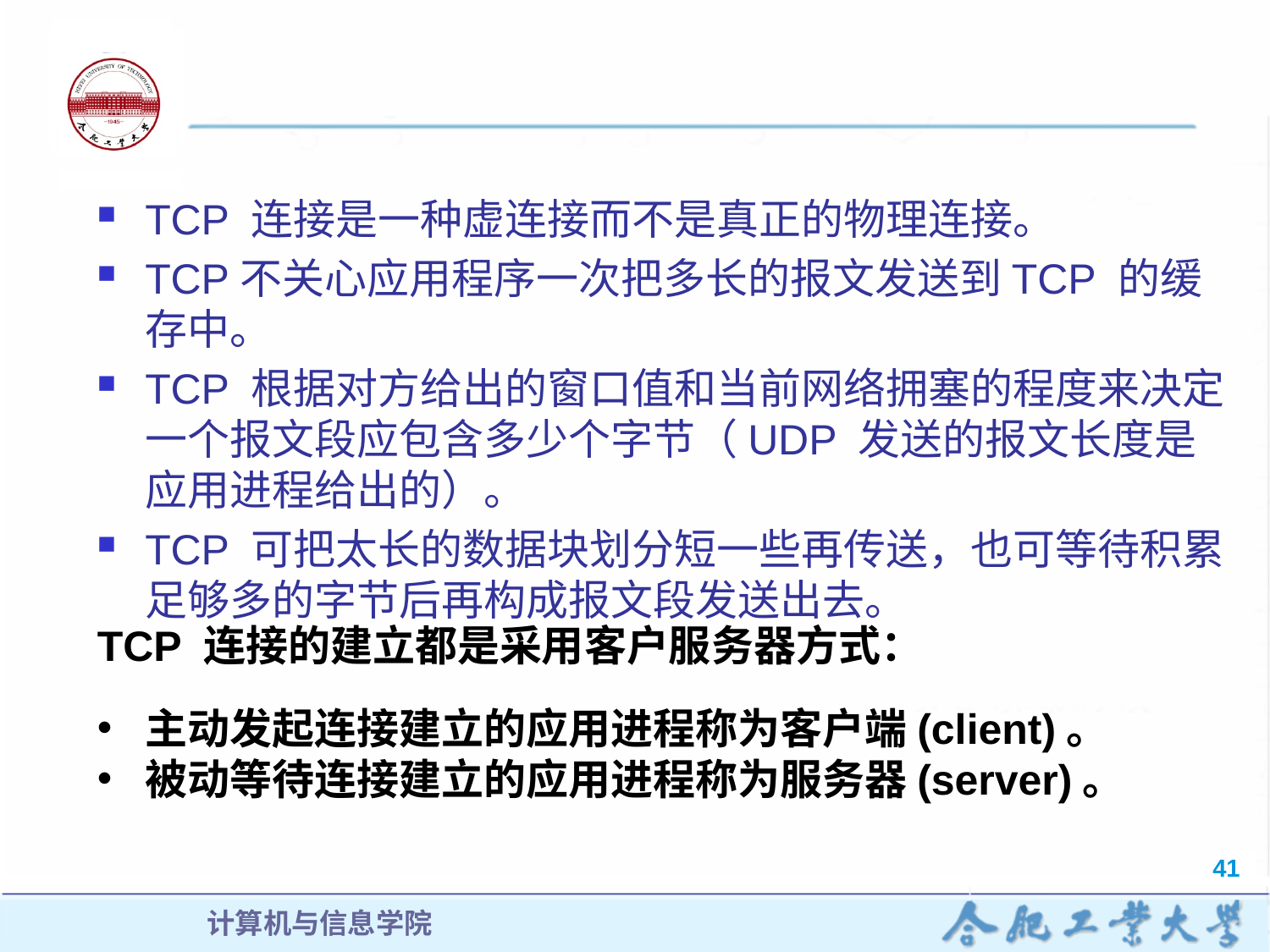

TCP 连接是一种虚连接而不是真正的物理连接。
TCP不关心应用程序一次把多长的报文发送到TCP 的缓存中。
TCP 根据对方给出的窗口值和当前网络拥塞的程度来决定一个报文段应包含多少个字节（UDP 发送的报文长度是应用进程给出的）。
TCP 可把太长的数据块划分短一些再传送，也可等待积累足够多的字节后再构成报文段发送出去。
TCP 连接的建立都是采用客户服务器方式：
主动发起连接建立的应用进程称为客户端(client)。
被动等待连接建立的应用进程称为服务器(server)。